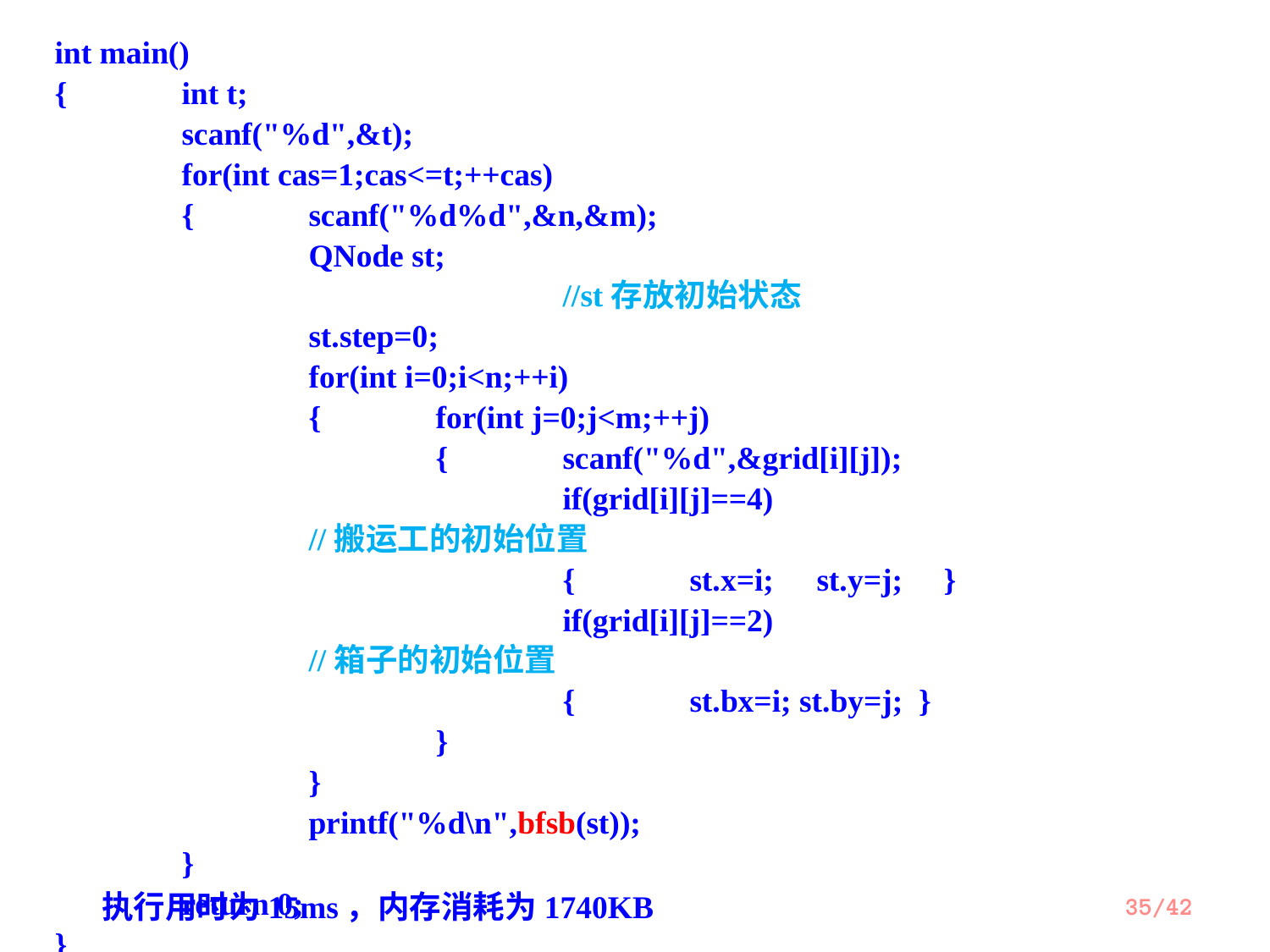

int main()
{	int t;
	scanf("%d",&t);
	for(int cas=1;cas<=t;++cas)
	{	scanf("%d%d",&n,&m);
		QNode st;										//st存放初始状态
		st.step=0;
		for(int i=0;i<n;++i)
		{	for(int j=0;j<m;++j)
			{	scanf("%d",&grid[i][j]);
				if(grid[i][j]==4)						//搬运工的初始位置
				{	st.x=i;	st.y=j;	}
				if(grid[i][j]==2)						//箱子的初始位置
				{	st.bx=i; st.by=j;  }
			}
		}
		printf("%d\n",bfsb(st));
	}
	return 0;
}
执行用时为15ms，内存消耗为1740KB
35/42